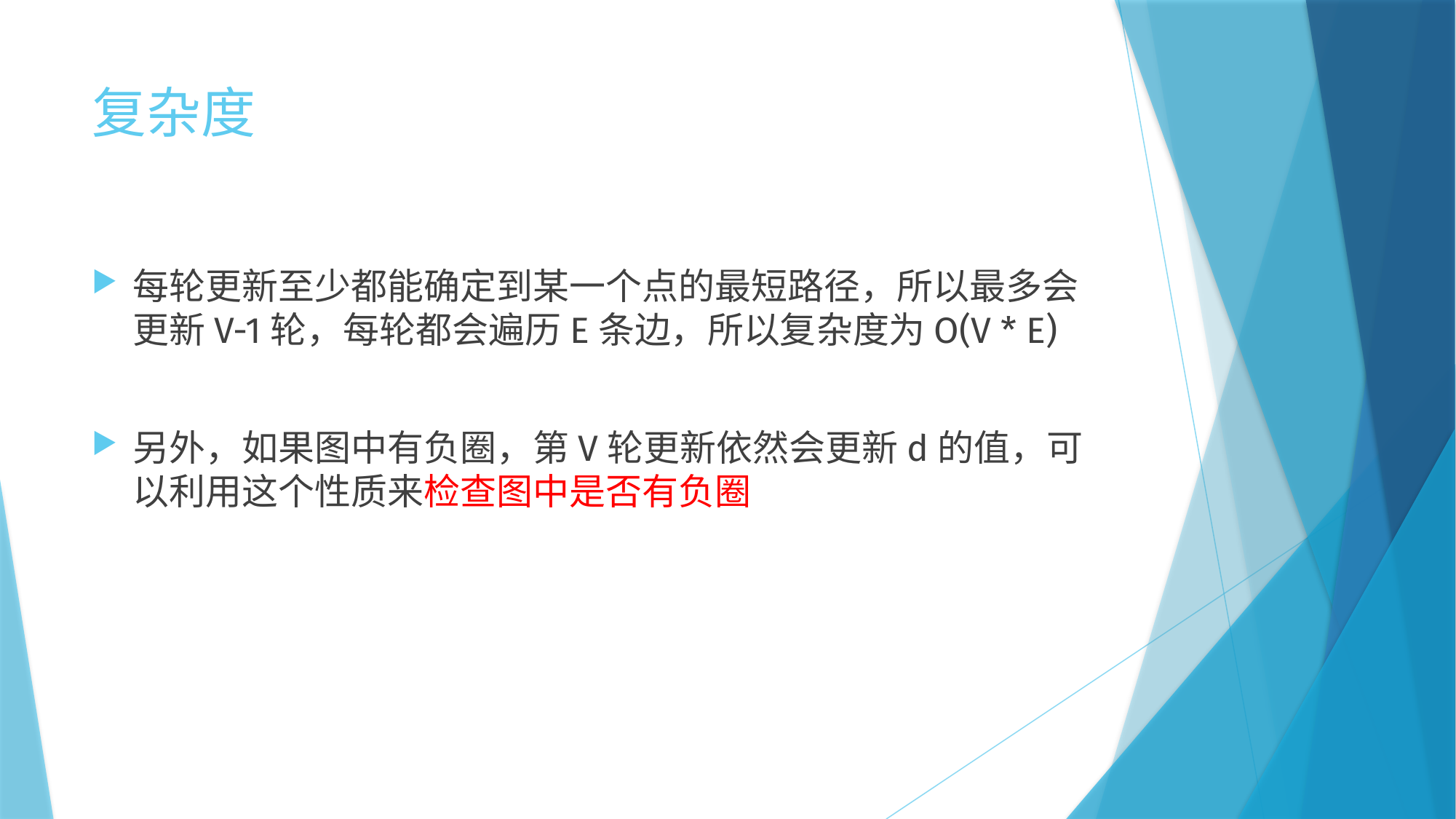

# 复杂度
每轮更新至少都能确定到某一个点的最短路径，所以最多会更新V-1轮，每轮都会遍历E条边，所以复杂度为O(V * E)

另外，如果图中有负圈，第V轮更新依然会更新d的值，可以利用这个性质来检查图中是否有负圈